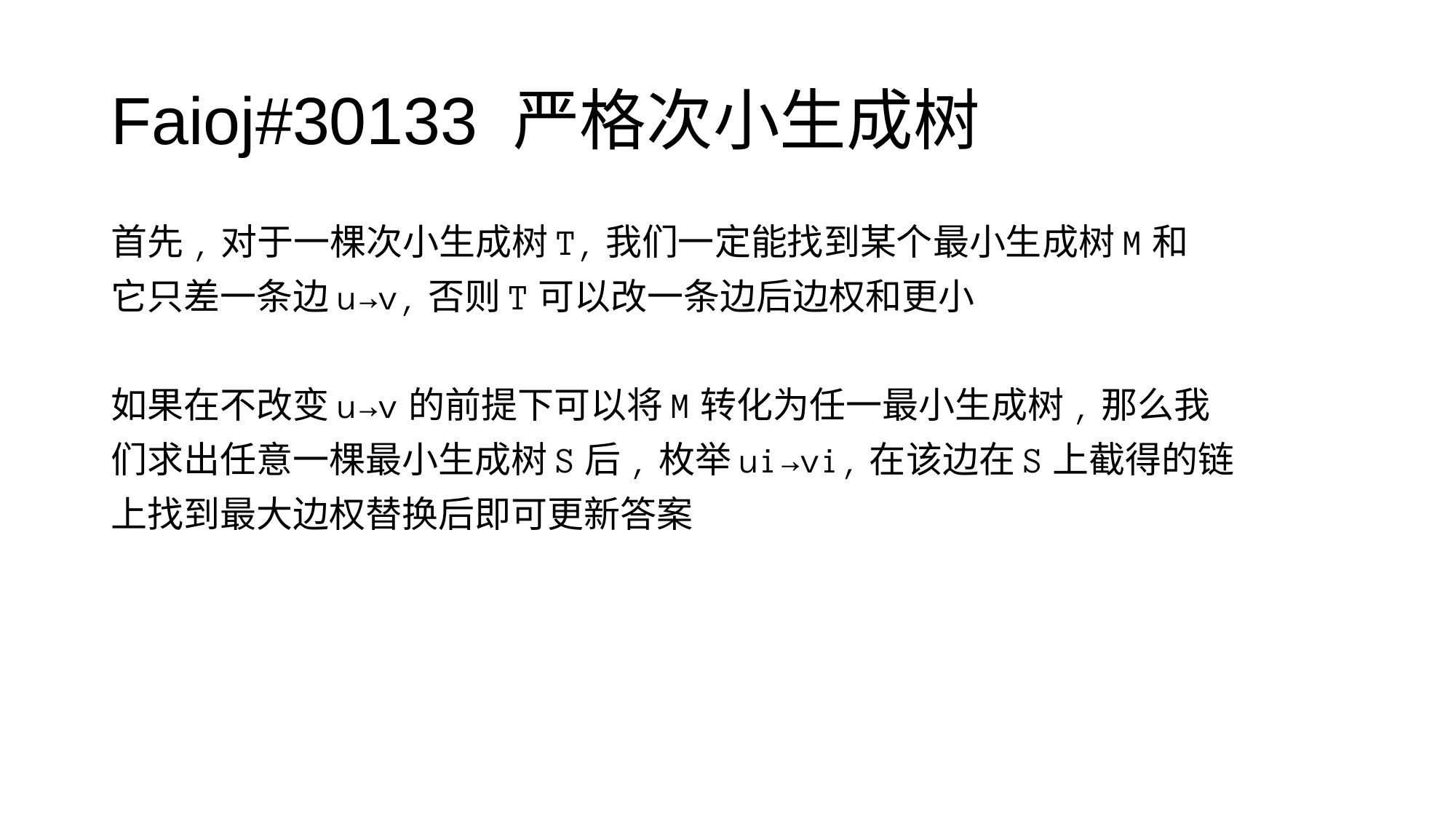

# Faioj#30133 严格次小生成树
首先,对于一棵次小生成树T,我们一定能找到某个最小生成树M和
它只差一条边u→v,否则T可以改一条边后边权和更小

如果在不改变u→v的前提下可以将M转化为任一最小生成树,那么我
们求出任意一棵最小生成树S后,枚举ui→vi,在该边在S上截得的链
上找到最大边权替换后即可更新答案